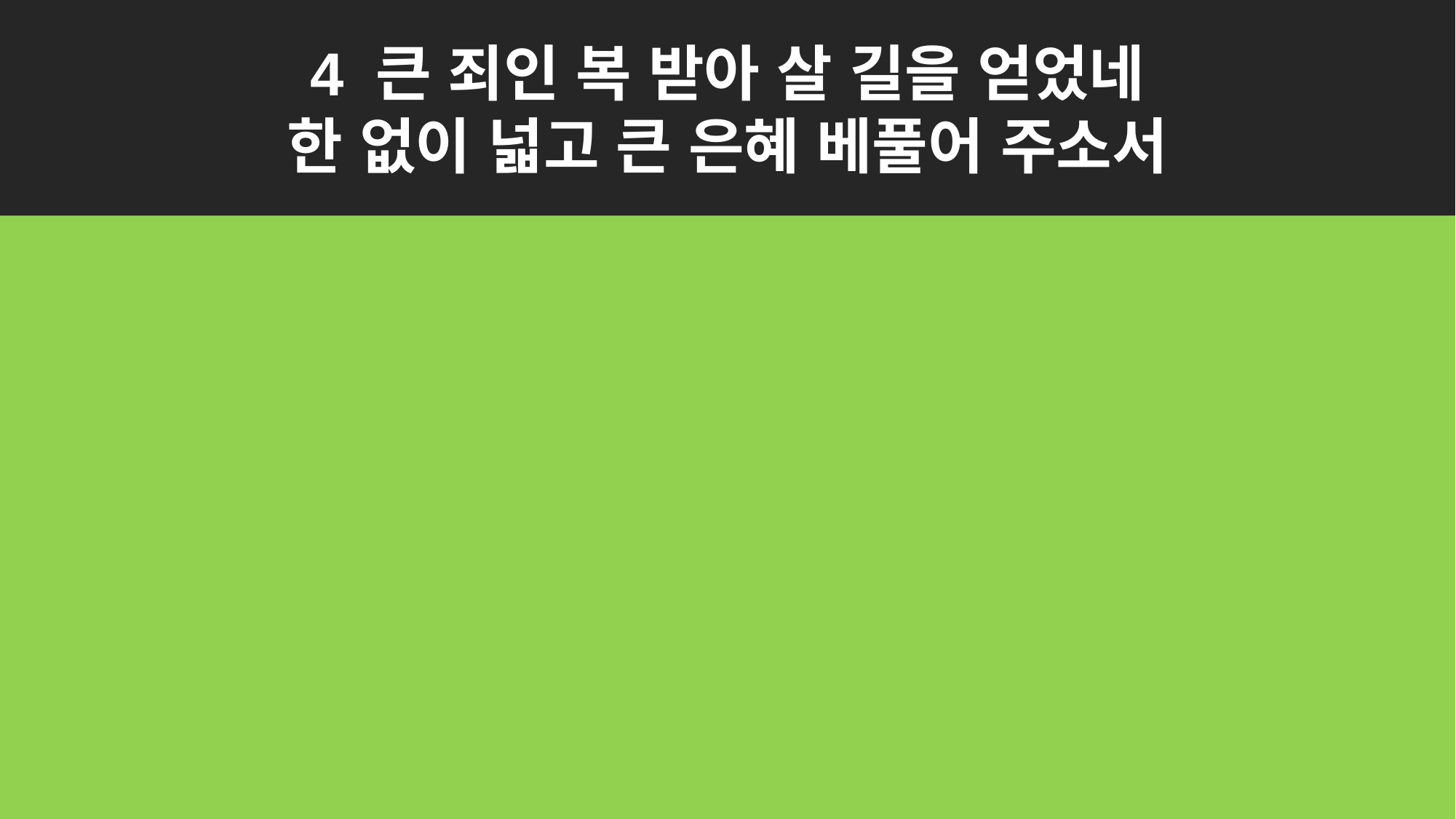

4 큰 죄인 복 받아 살 길을 얻었네
한 없이 넓고 큰 은혜 베풀어 주소서